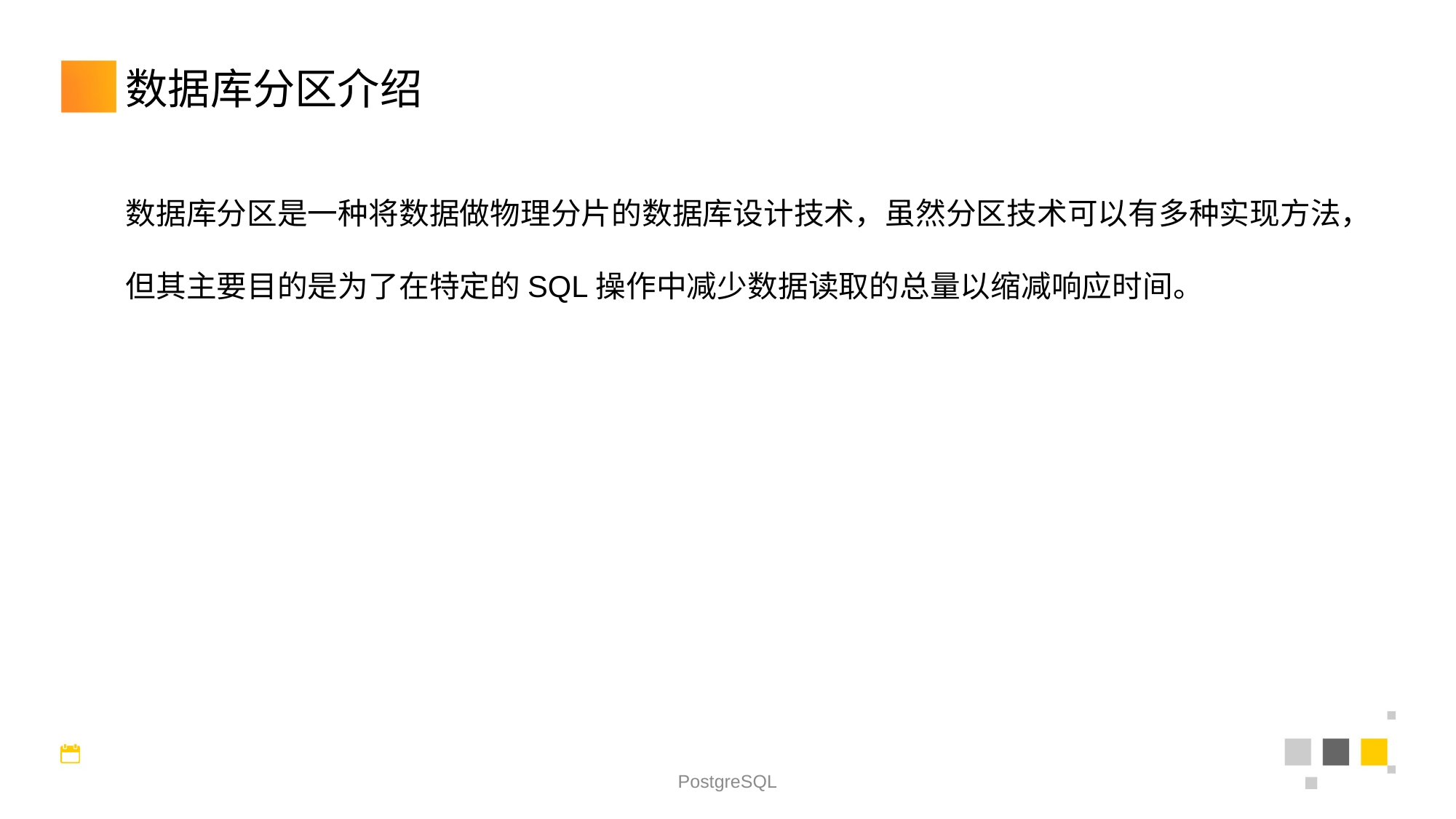

数据库分区介绍

数据库分区是一种将数据做物理分片的数据库设计技术，虽然分区技术可以有多种实现方法，但其主要目的是为了在特定的SQL操作中减少数据读取的总量以缩减响应时间。

PostgreSQL
3